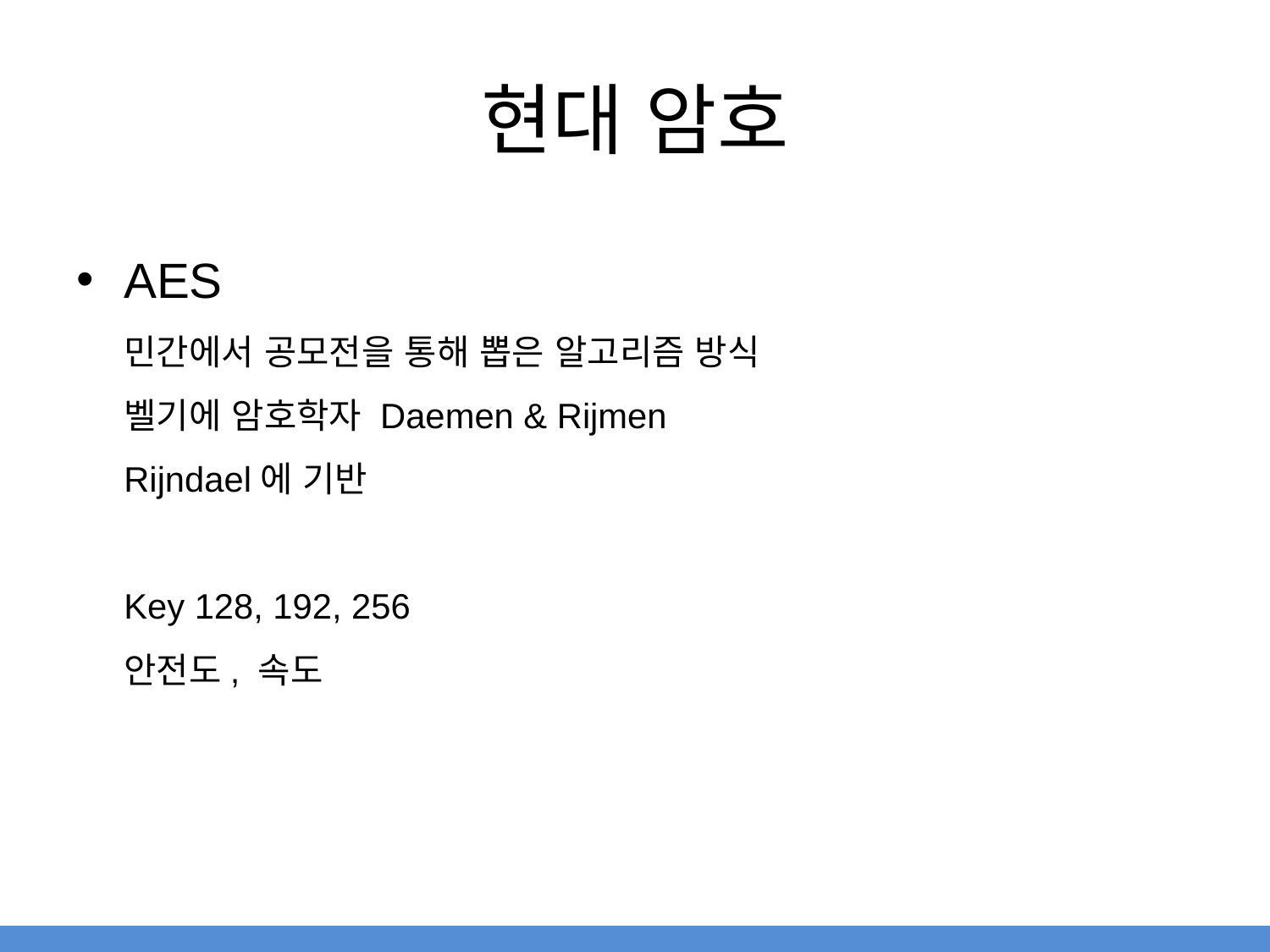

# 현대 암호
AES
민간에서 공모전을 통해 뽑은 알고리즘 방식
벨기에 암호학자 Daemen & Rijmen
Rijndael에 기반
Key 128, 192, 256
안전도, 속도